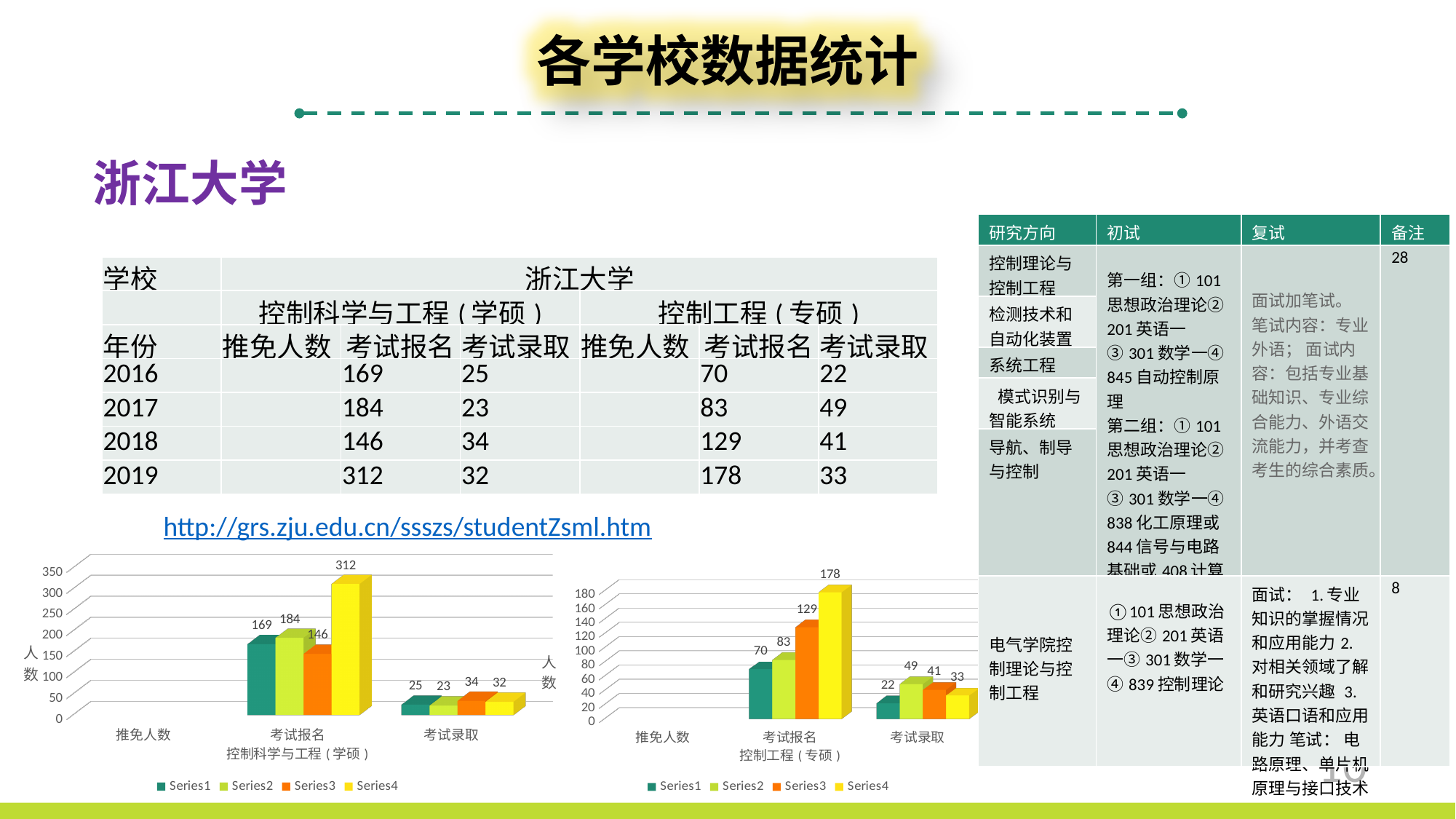

各学校数据统计
浙江大学
| 研究方向 | 初试 | 复试 | 备注 |
| --- | --- | --- | --- |
| 控制理论与控制工程 | 第一组：①101思想政治理论②201英语一③301数学一④845自动控制原理 第二组：①101思想政治理论②201英语一③301数学一④838化工原理或844信号与电路基础或408计算机学科专业基础综合 | 面试加笔试。 笔试内容：专业外语； 面试内容：包括专业基础知识、专业综合能力、外语交流能力，并考查考生的综合素质。 | 28 |
| 检测技术和自动化装置 |  |  |  |
| 系统工程 |  |  |  |
| 模式识别与智能系统 |  |  |  |
| 导航、制导与控制 |  |  |  |
| 电气学院控制理论与控制工程 | ①101思想政治理论②201英语一③301数学一④839控制理论 | 面试： 1.专业知识的掌握情况和应用能力2.对相关领域了解和研究兴趣 3.英语口语和应用能力 笔试： 电路原理、单片机原理与接口技术 | 8 |
| 学校 | 浙江大学 |  |  |  |  |  |
| --- | --- | --- | --- | --- | --- | --- |
|  | 控制科学与工程(学硕) |  |  | 控制工程(专硕) |  |  |
| 年份 | 推免人数 | 考试报名 | 考试录取 | 推免人数 | 考试报名 | 考试录取 |
| 2016 |  | 169 | 25 |  | 70 | 22 |
| 2017 |  | 184 | 23 |  | 83 | 49 |
| 2018 |  | 146 | 34 |  | 129 | 41 |
| 2019 |  | 312 | 32 |  | 178 | 33 |
http://grs.zju.edu.cn/ssszs/studentZsml.htm

[unsupported chart]

[unsupported chart]

10